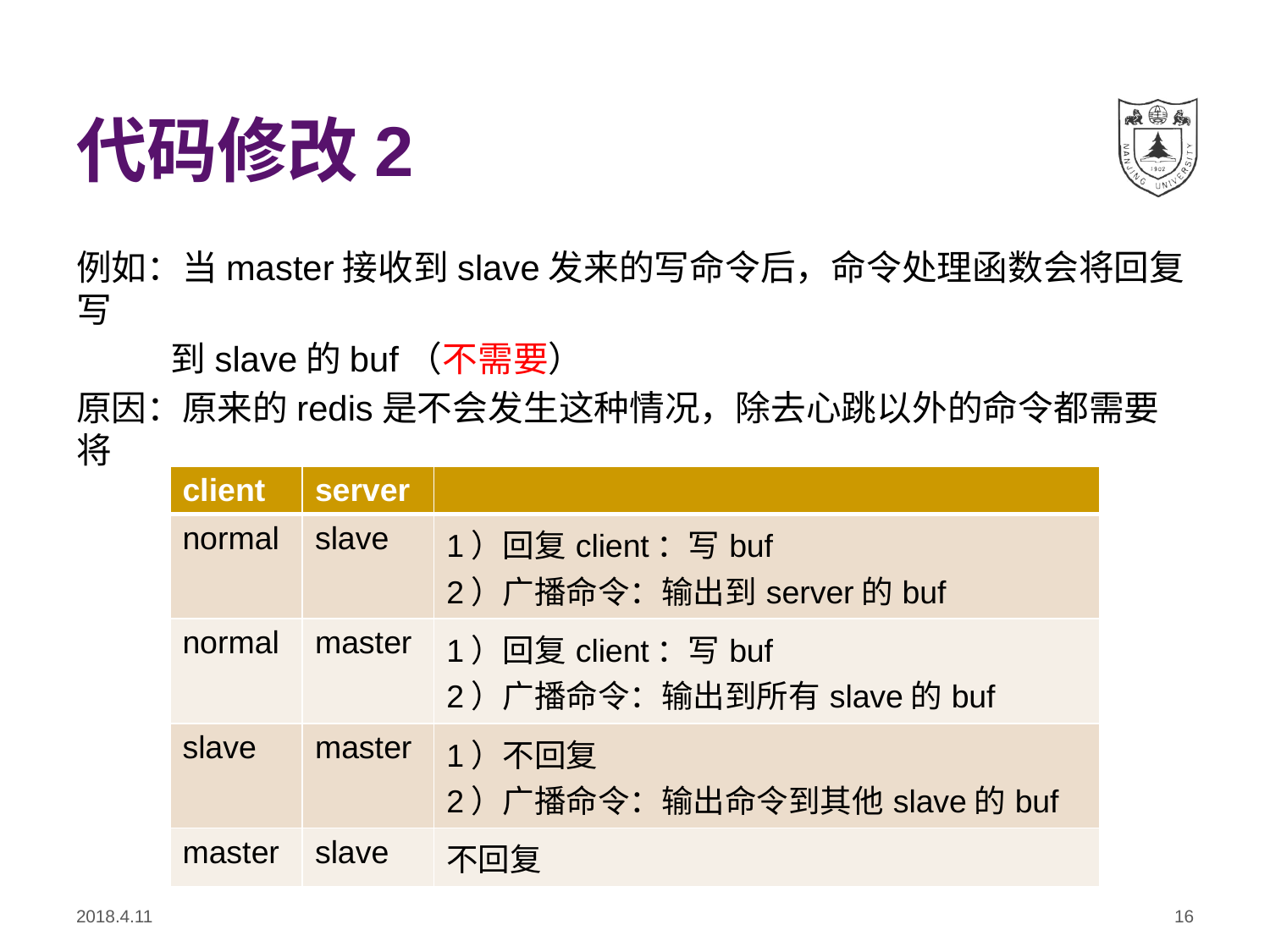

# 代码修改2
例如：当master接收到slave发来的写命令后，命令处理函数会将回复写
           到slave的buf（不需要）
原因：原来的redis是不会发生这种情况，除去心跳以外的命令都需要将
           回复内容写入客户端的buf

| client | server |  |
| --- | --- | --- |
| normal | slave | 1）回复client：写buf 2）广播命令：输出到server的buf |
| normal | master | 1）回复client：写buf 2）广播命令：输出到所有slave的buf |
| slave | master | 1）不回复 2）广播命令：输出命令到其他slave的buf |
| master | slave | 不回复 |
2018.4.11

16